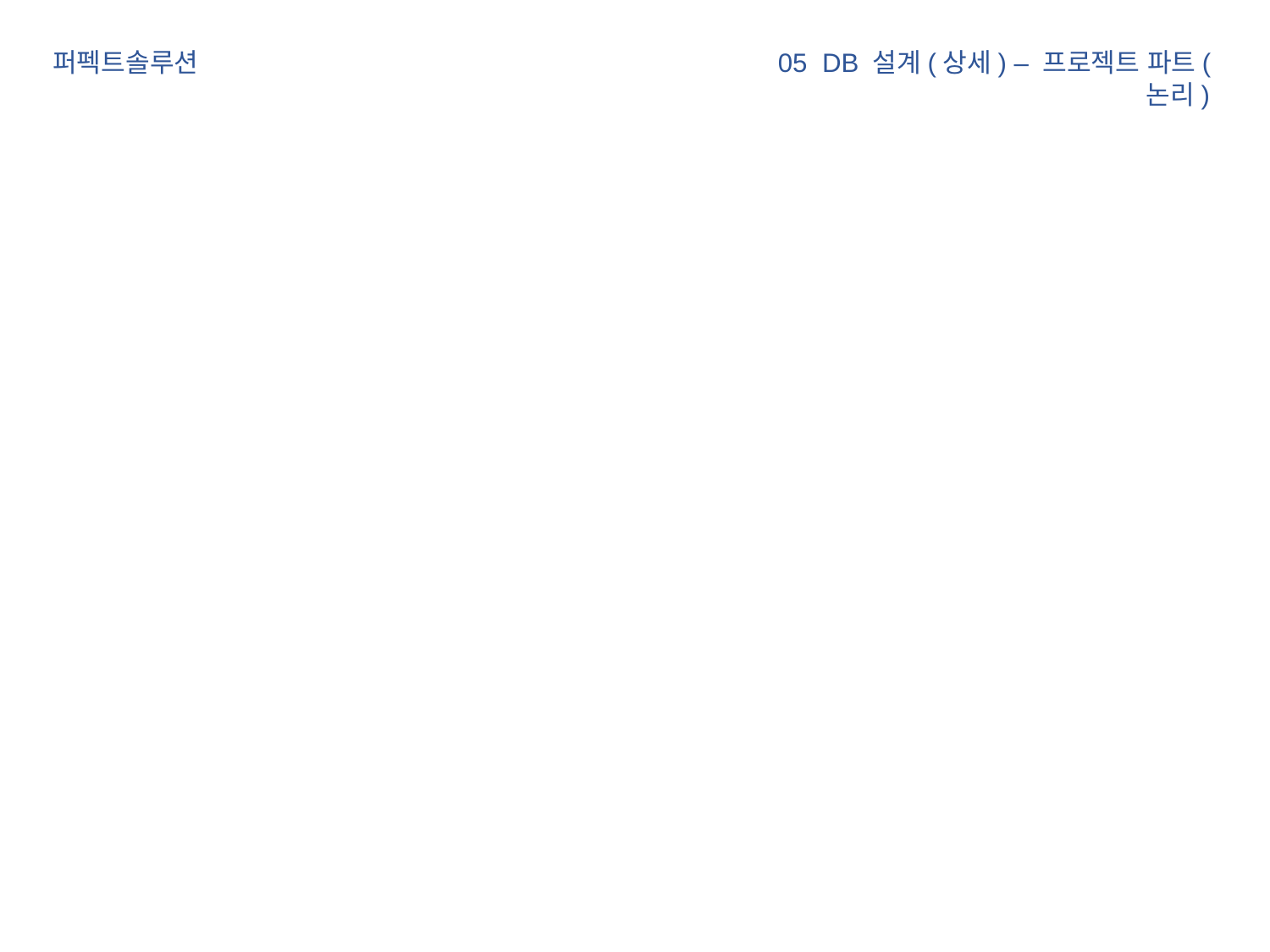

05  DB 설계(상세) – 프로젝트 파트(논리)
퍼펙트솔루션